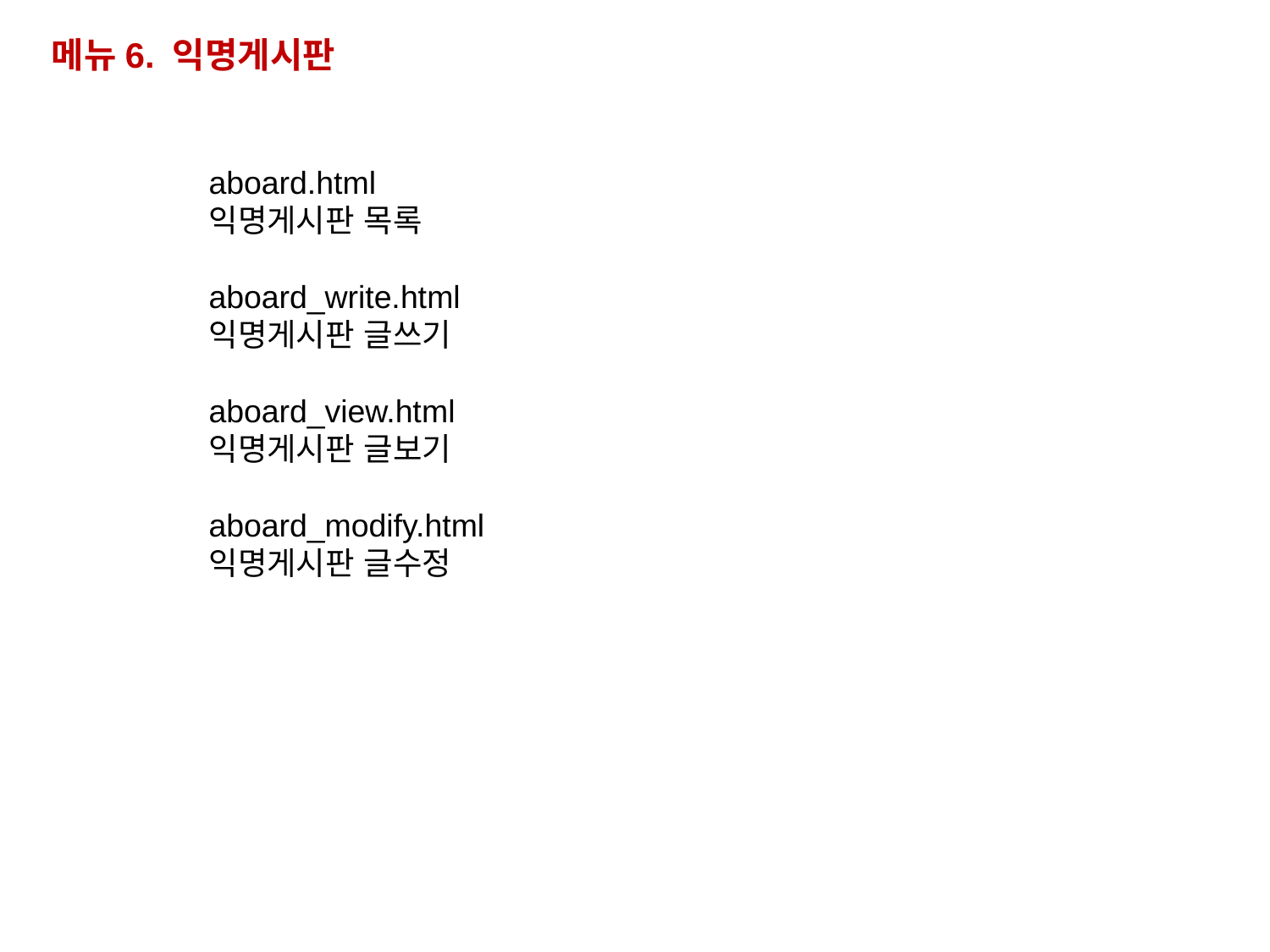

메뉴6. 익명게시판
aboard.html
익명게시판 목록

aboard_write.html
익명게시판 글쓰기

aboard_view.html
익명게시판 글보기

aboard_modify.html
익명게시판 글수정